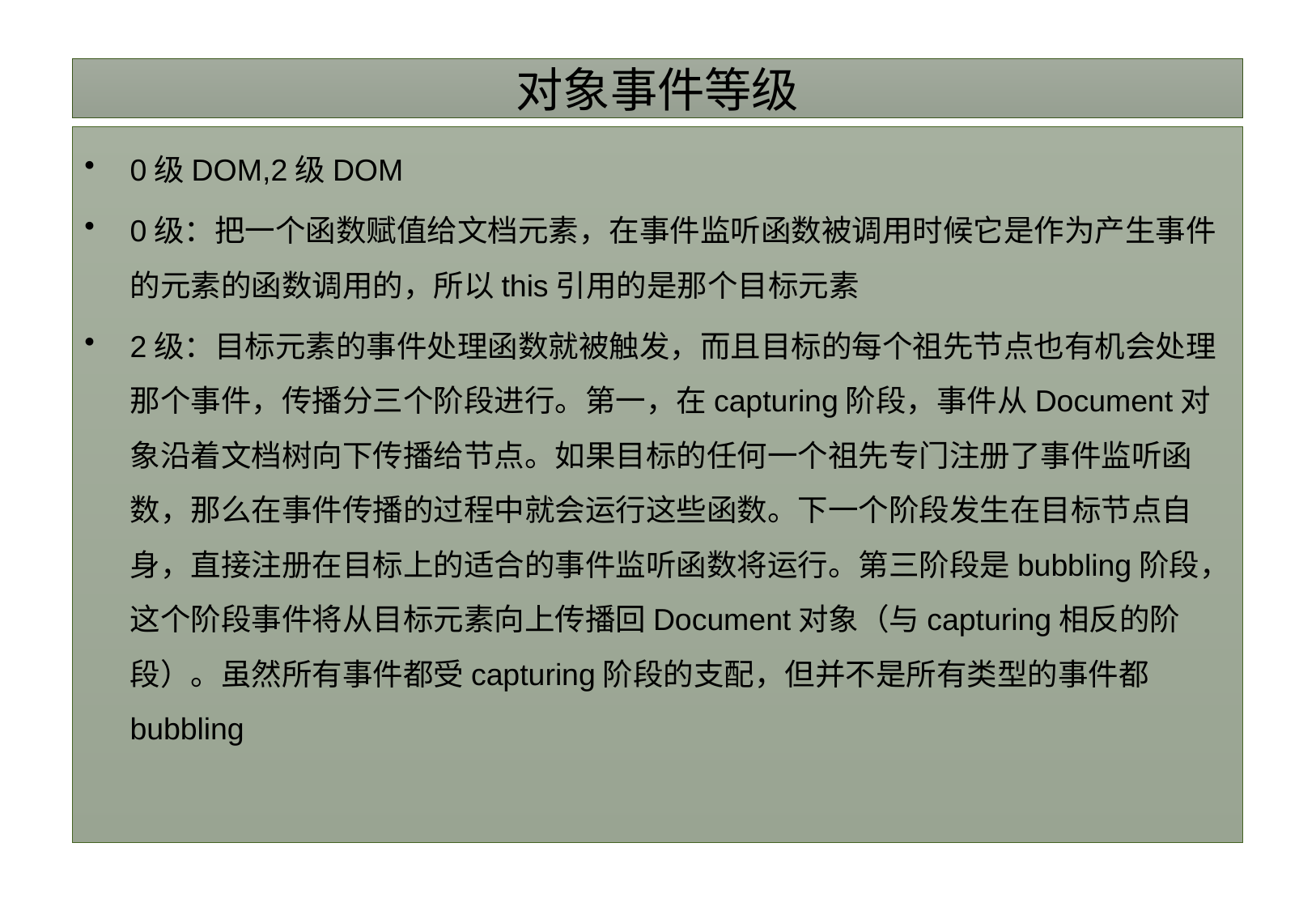

# 对象事件等级
0级DOM,2级DOM
0级：把一个函数赋值给文档元素，在事件监听函数被调用时候它是作为产生事件的元素的函数调用的，所以this引用的是那个目标元素
2级：目标元素的事件处理函数就被触发，而且目标的每个祖先节点也有机会处理那个事件，传播分三个阶段进行。第一，在capturing阶段，事件从Document对象沿着文档树向下传播给节点。如果目标的任何一个祖先专门注册了事件监听函数，那么在事件传播的过程中就会运行这些函数。下一个阶段发生在目标节点自身，直接注册在目标上的适合的事件监听函数将运行。第三阶段是bubbling阶段，这个阶段事件将从目标元素向上传播回Document对象（与capturing相反的阶段）。虽然所有事件都受capturing阶段的支配，但并不是所有类型的事件都bubbling